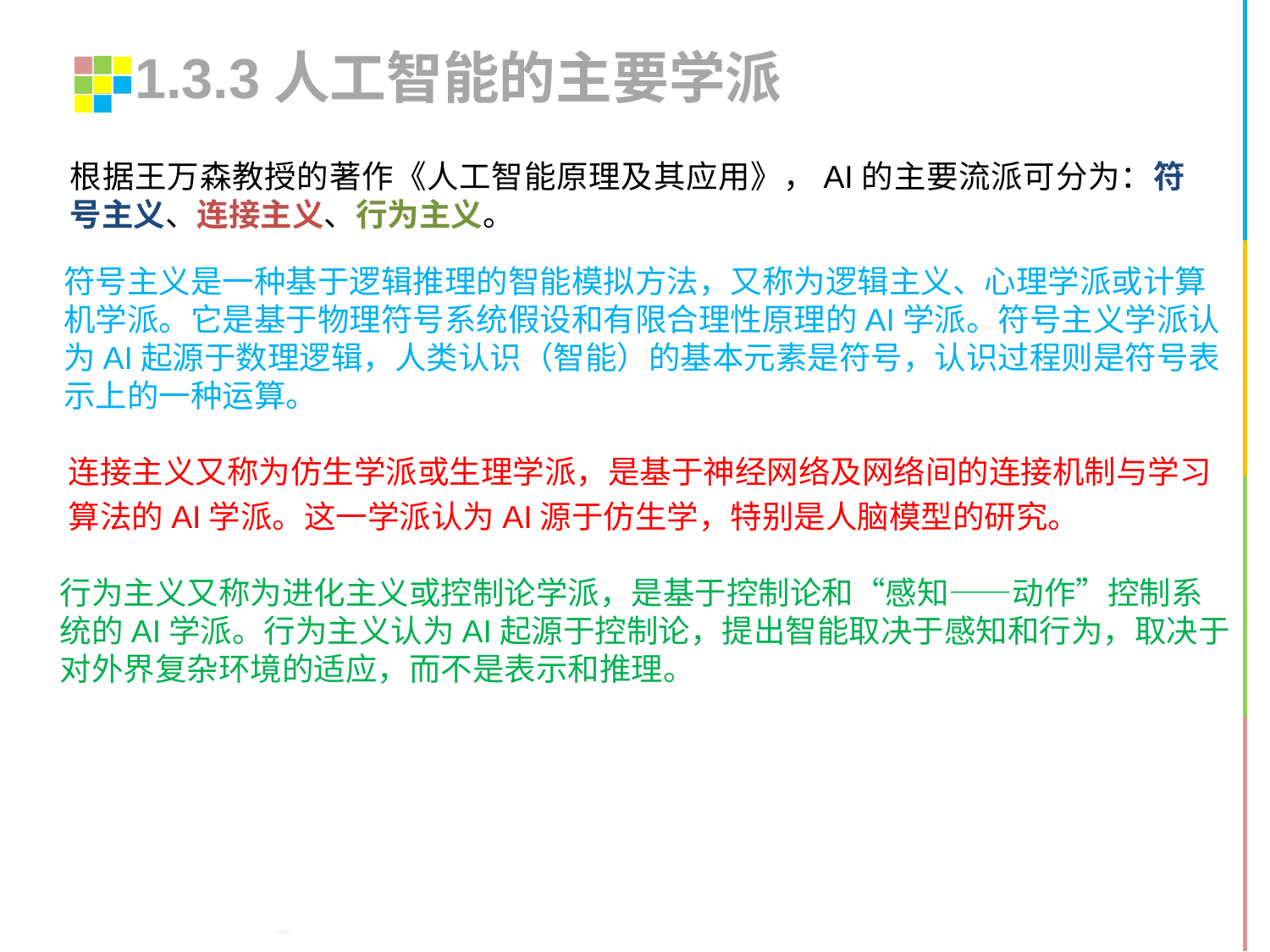

1.3.3人工智能的主要学派
根据王万森教授的著作《人工智能原理及其应用》，AI的主要流派可分为：符号主义、连接主义、行为主义。
符号主义是一种基于逻辑推理的智能模拟方法，又称为逻辑主义、心理学派或计算
机学派。它是基于物理符号系统假设和有限合理性原理的AI学派。符号主义学派认
为AI起源于数理逻辑，人类认识（智能）的基本元素是符号，认识过程则是符号表
示上的一种运算。
连接主义又称为仿生学派或生理学派，是基于神经网络及网络间的连接机制与学习
算法的AI学派。这一学派认为AI源于仿生学，特别是人脑模型的研究。
行为主义又称为进化主义或控制论学派，是基于控制论和“感知——动作”控制系
统的AI学派。行为主义认为AI起源于控制论，提出智能取决于感知和行为，取决于
对外界复杂环境的适应，而不是表示和推理。